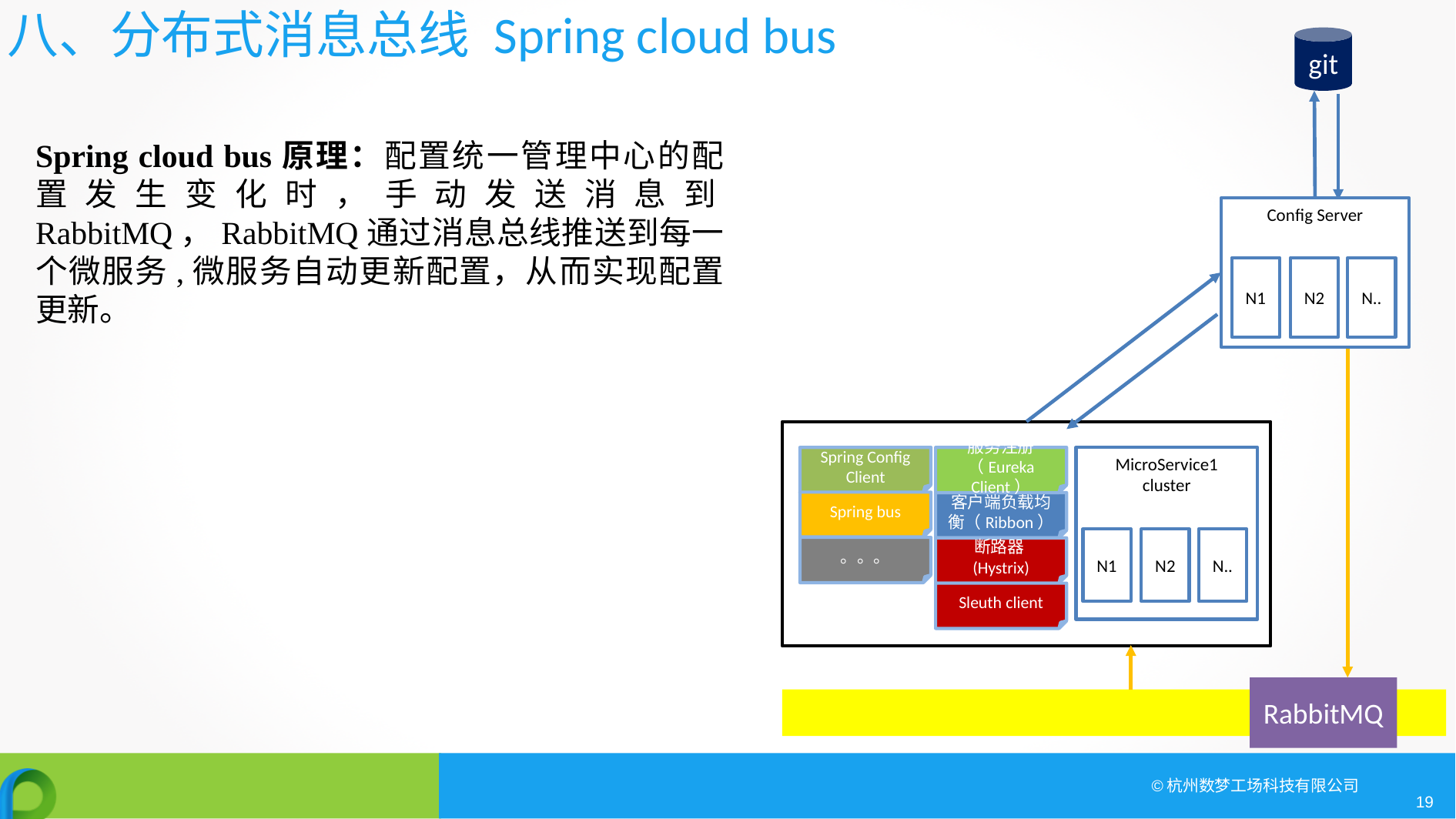

# 八、分布式消息总线 Spring cloud bus
git
Config Server
N1
N2
N..

Spring Config Client
服务注册（Eureka Client）
MicroService1
cluster
N1
N2
N..
客户端负载均衡（Ribbon）
断路器(Hystrix)
Sleuth client
。。。
Spring bus
RabbitMQ

Spring cloud bus原理：配置统一管理中心的配置发生变化时，手动发送消息到RabbitMQ，RabbitMQ通过消息总线推送到每一个微服务,微服务自动更新配置，从而实现配置更新。